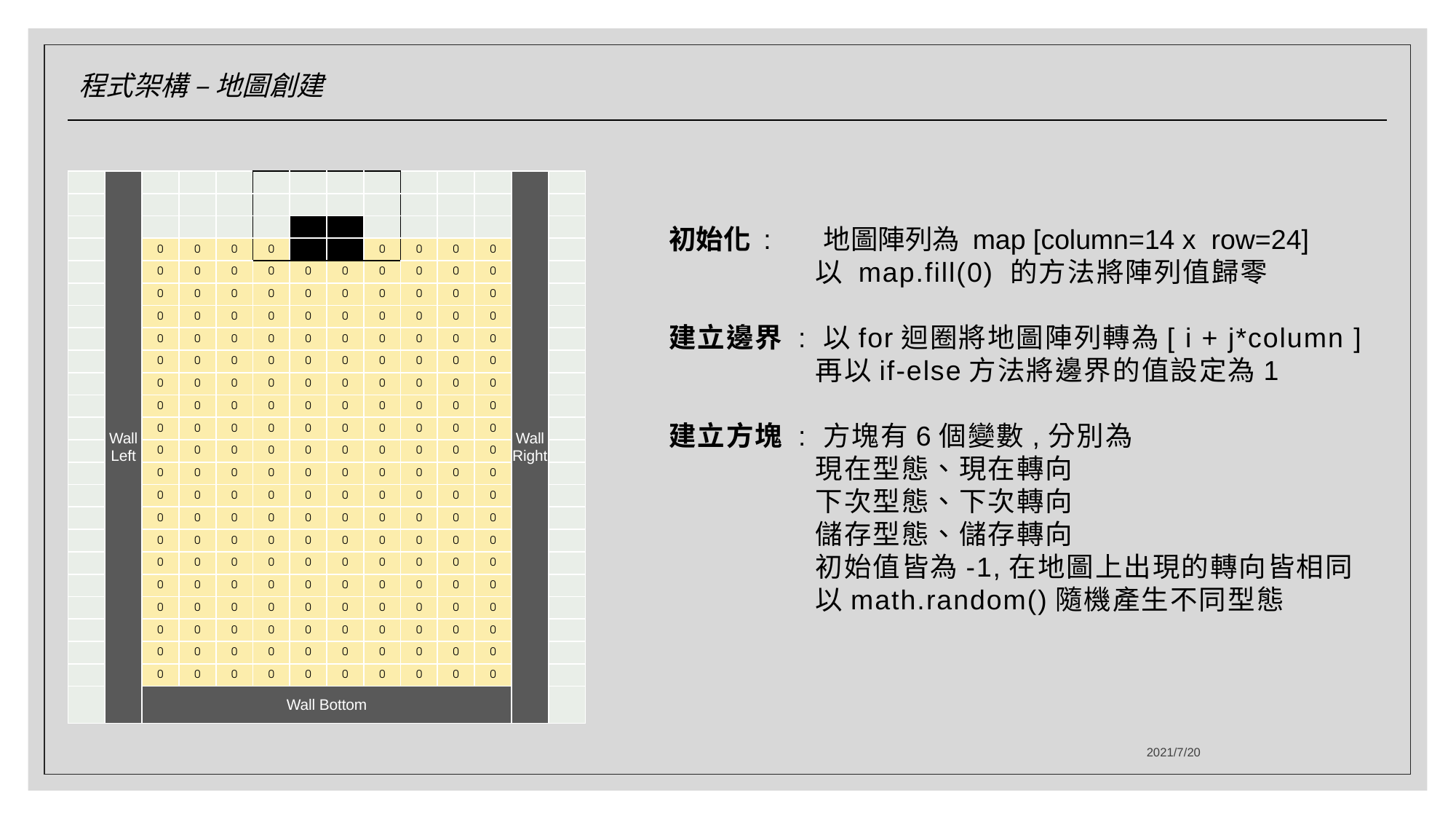

程式架構 – 地圖創建
|  | Wall Left |  |  |  |  |  |  |  |  |  |  | Wall Right |  |
| --- | --- | --- | --- | --- | --- | --- | --- | --- | --- | --- | --- | --- | --- |
|  |  |  |  |  |  |  |  |  |  |  |  |  |  |
|  |  |  |  |  |  |  |  |  |  |  |  |  |  |
|  |  | 0 | 0 | 0 | 0 | 0 | 0 | 0 | 0 | 0 | 0 |  |  |
|  |  | 0 | 0 | 0 | 0 | 0 | 0 | 0 | 0 | 0 | 0 |  |  |
|  |  | 0 | 0 | 0 | 0 | 0 | 0 | 0 | 0 | 0 | 0 |  |  |
|  |  | 0 | 0 | 0 | 0 | 0 | 0 | 0 | 0 | 0 | 0 |  |  |
|  |  | 0 | 0 | 0 | 0 | 0 | 0 | 0 | 0 | 0 | 0 |  |  |
|  |  | 0 | 0 | 0 | 0 | 0 | 0 | 0 | 0 | 0 | 0 |  |  |
|  |  | 0 | 0 | 0 | 0 | 0 | 0 | 0 | 0 | 0 | 0 |  |  |
|  |  | 0 | 0 | 0 | 0 | 0 | 0 | 0 | 0 | 0 | 0 |  |  |
|  |  | 0 | 0 | 0 | 0 | 0 | 0 | 0 | 0 | 0 | 0 |  |  |
|  |  | 0 | 0 | 0 | 0 | 0 | 0 | 0 | 0 | 0 | 0 |  |  |
|  |  | 0 | 0 | 0 | 0 | 0 | 0 | 0 | 0 | 0 | 0 |  |  |
|  |  | 0 | 0 | 0 | 0 | 0 | 0 | 0 | 0 | 0 | 0 |  |  |
|  |  | 0 | 0 | 0 | 0 | 0 | 0 | 0 | 0 | 0 | 0 |  |  |
|  |  | 0 | 0 | 0 | 0 | 0 | 0 | 0 | 0 | 0 | 0 |  |  |
|  |  | 0 | 0 | 0 | 0 | 0 | 0 | 0 | 0 | 0 | 0 |  |  |
|  |  | 0 | 0 | 0 | 0 | 0 | 0 | 0 | 0 | 0 | 0 |  |  |
|  |  | 0 | 0 | 0 | 0 | 0 | 0 | 0 | 0 | 0 | 0 |  |  |
|  |  | 0 | 0 | 0 | 0 | 0 | 0 | 0 | 0 | 0 | 0 |  |  |
|  |  | 0 | 0 | 0 | 0 | 0 | 0 | 0 | 0 | 0 | 0 |  |  |
|  |  | 0 | 0 | 0 | 0 | 0 | 0 | 0 | 0 | 0 | 0 |  |  |
|  |  | Wall Bottom |  |  |  |  |  |  |  |  |  |  |  |
初始化 :      地圖陣列為 map [column=14 x  row=24]
	    以 map.fill(0) 的方法將陣列值歸零

建立邊界 : 以for迴圈將地圖陣列轉為[ i + j*column ]
	    再以if-else方法將邊界的值設定為1

建立方塊 : 方塊有6個變數,分別為
	    現在型態、現在轉向
	    下次型態、下次轉向
	    儲存型態、儲存轉向
	    初始值皆為-1,在地圖上出現的轉向皆相同
	    以math.random()隨機產生不同型態

2021/7/20